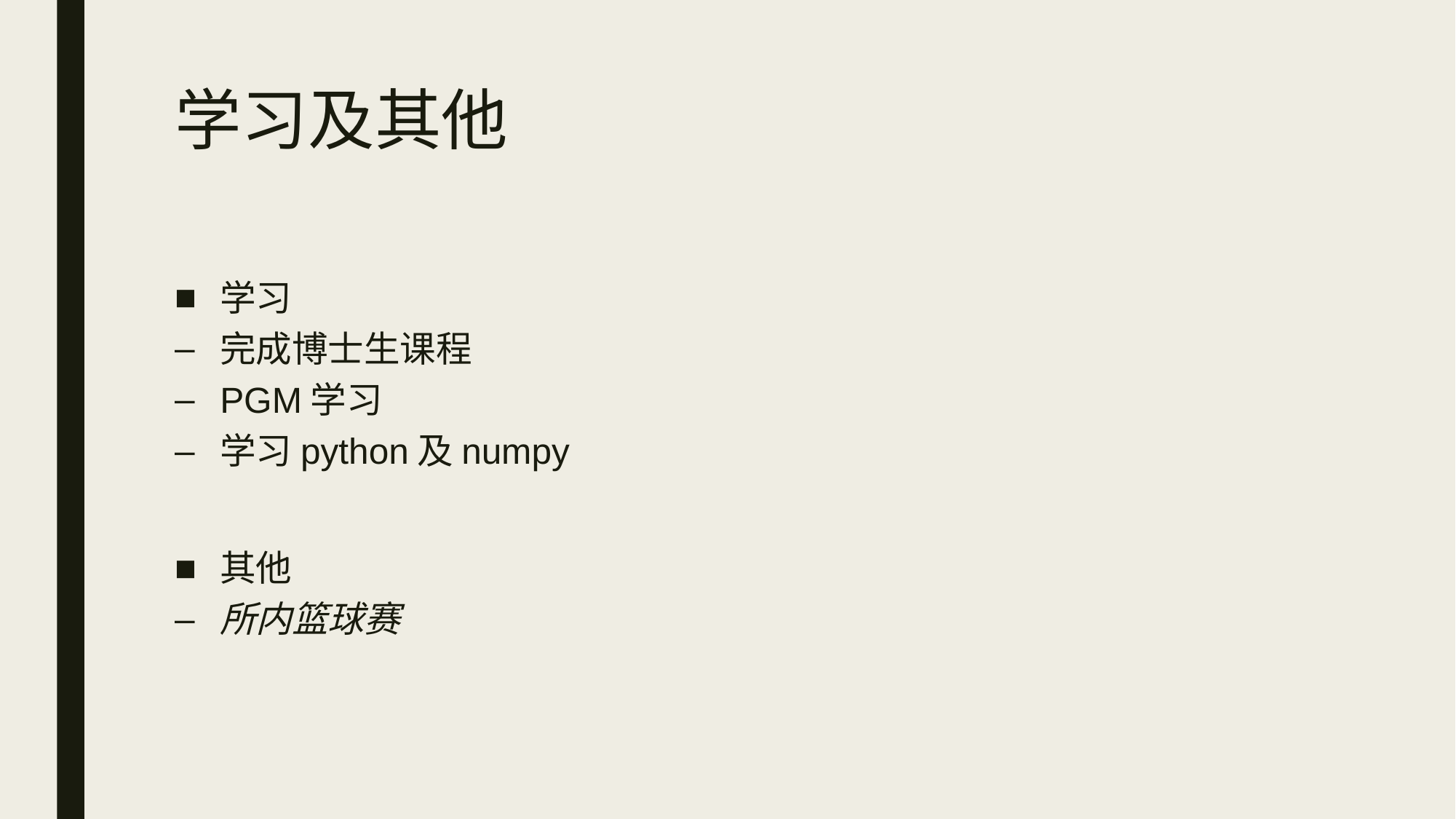

# 学习及其他
学习
完成博士生课程
PGM学习
学习python及numpy

其他
所内篮球赛